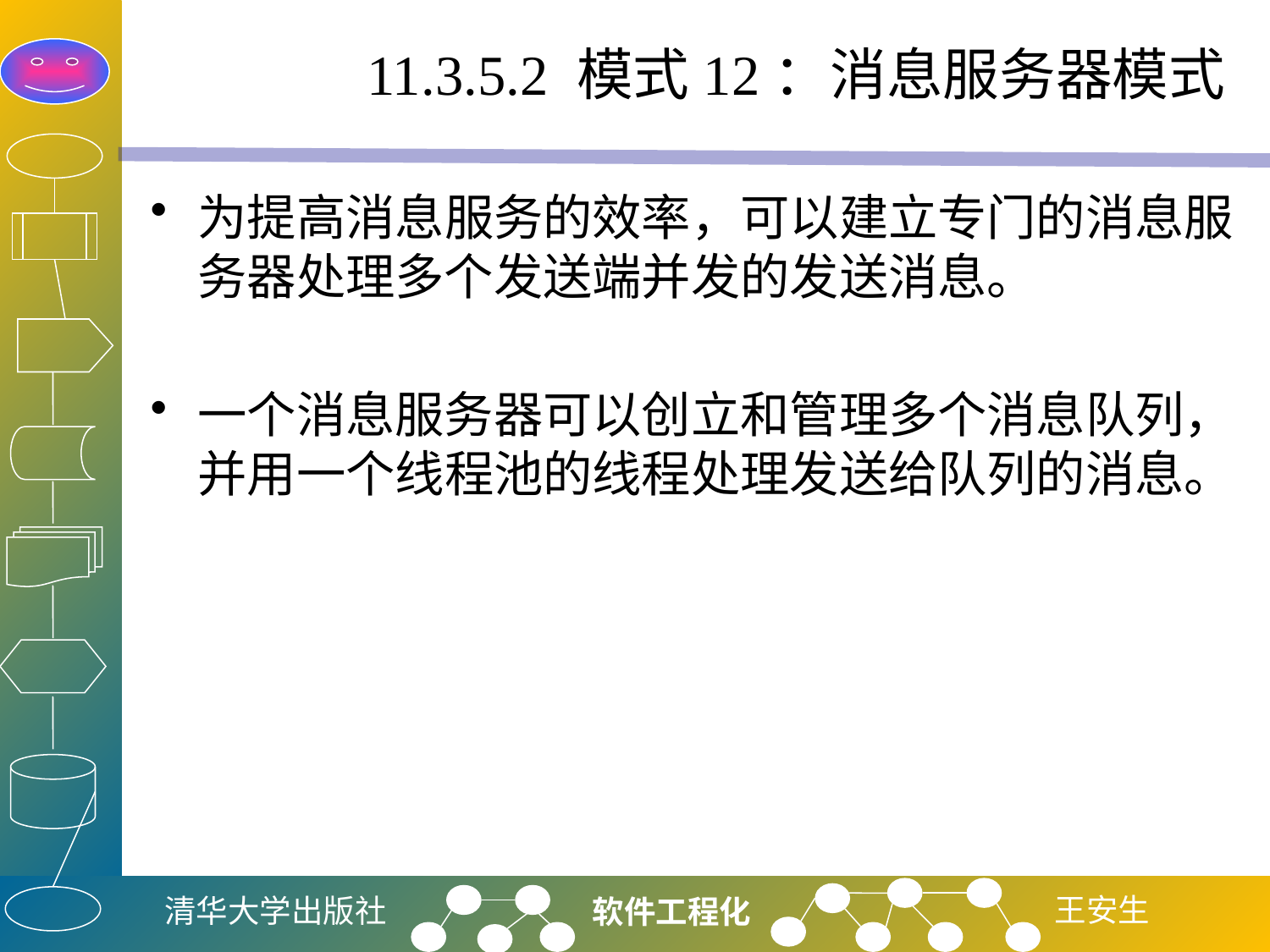

# 11.3.5.2 模式12：消息服务器模式
为提高消息服务的效率，可以建立专门的消息服务器处理多个发送端并发的发送消息。

一个消息服务器可以创立和管理多个消息队列，并用一个线程池的线程处理发送给队列的消息。